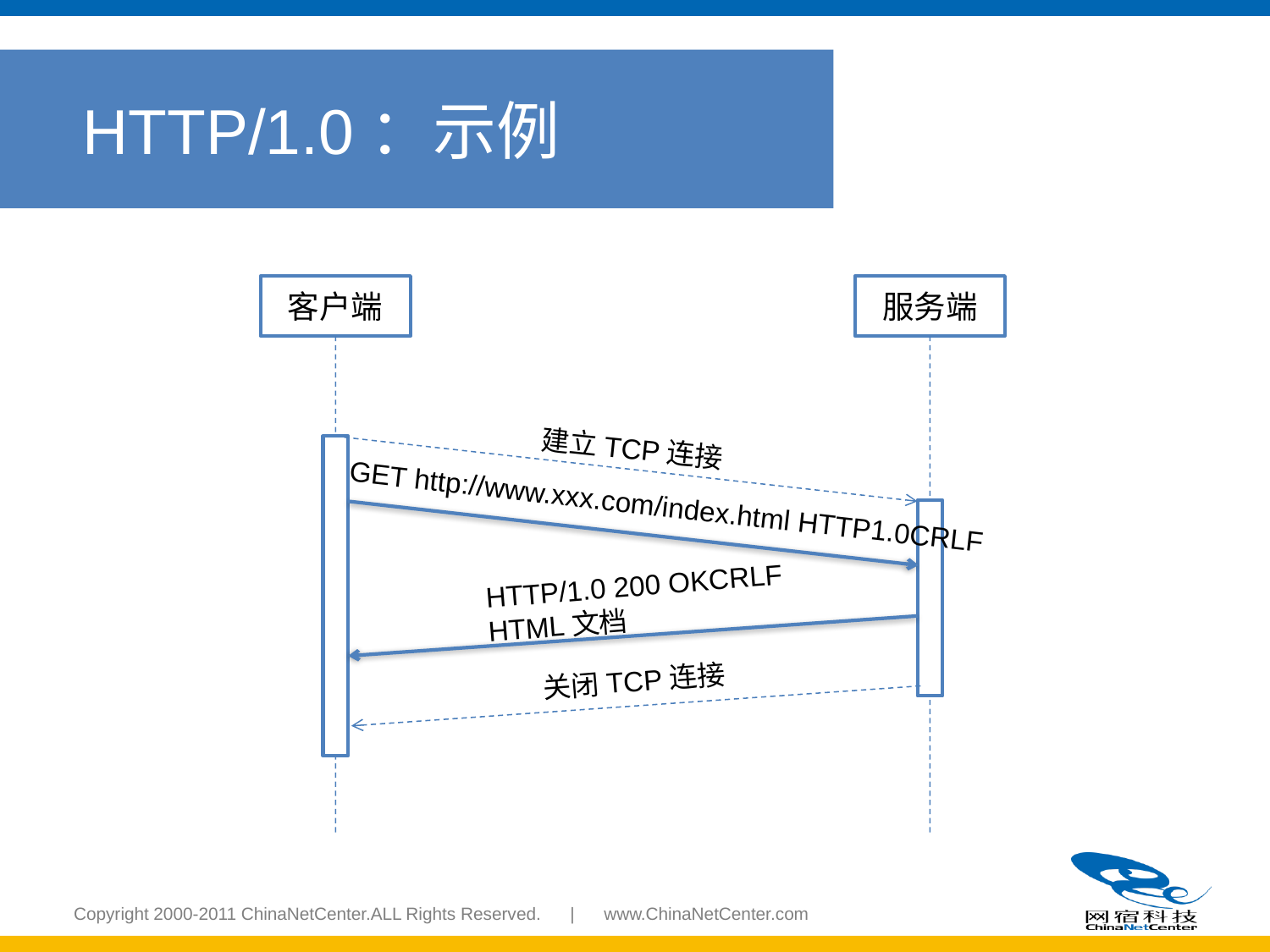

HTTP/1.0：示例
客户端
服务端
建立TCP连接

GET http://www.xxx.com/index.html HTTP1.0CRLF

HTTP/1.0 200 OKCRLF
HTML文档
关闭TCP连接